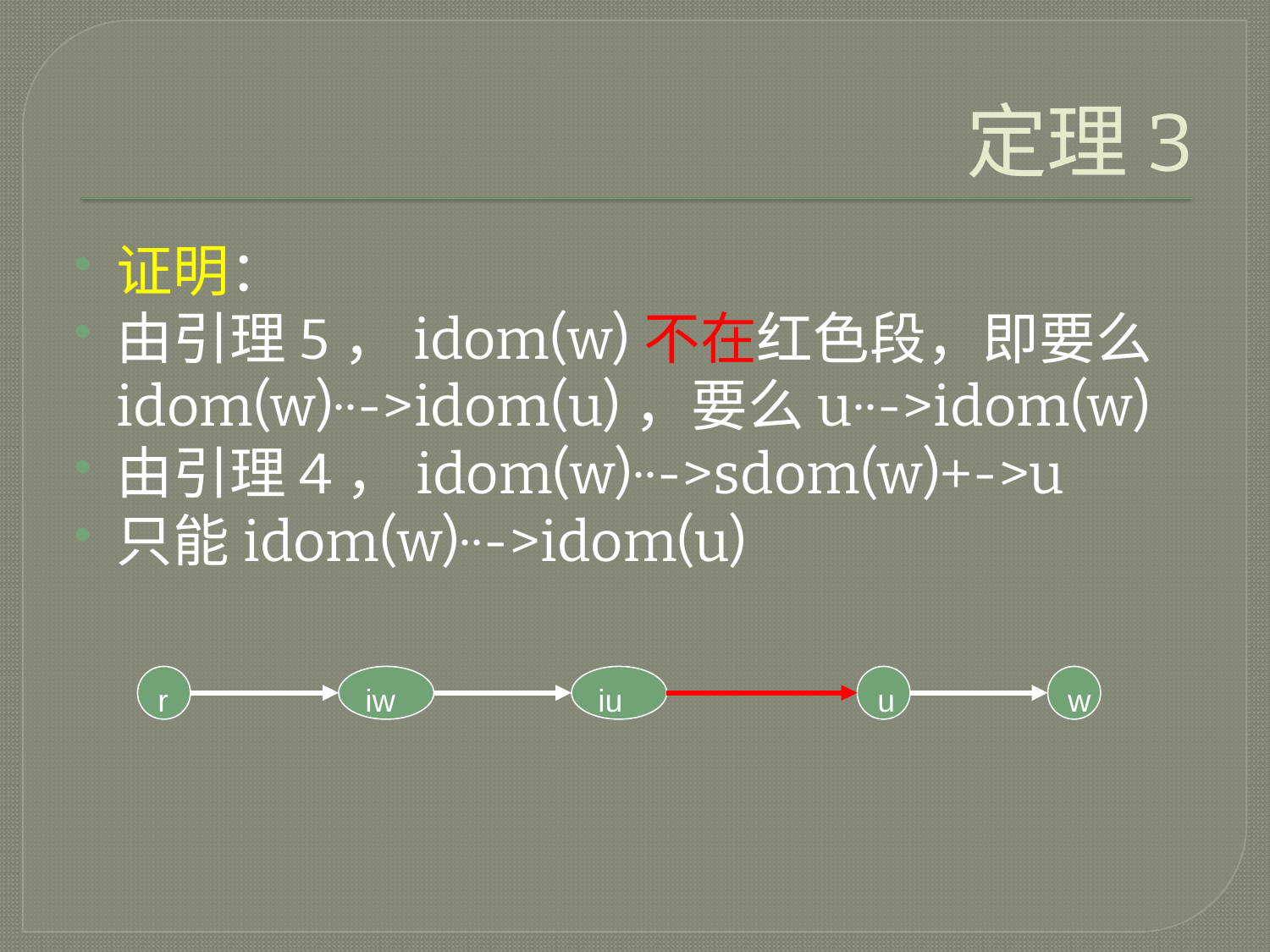

# 定理3
证明：
由引理5，idom(w)不在红色段，即要么idom(w)··->idom(u)，要么u··->idom(w)
由引理4，idom(w)··->sdom(w)+->u
只能idom(w)··->idom(u)

r
iw
iu
u
w